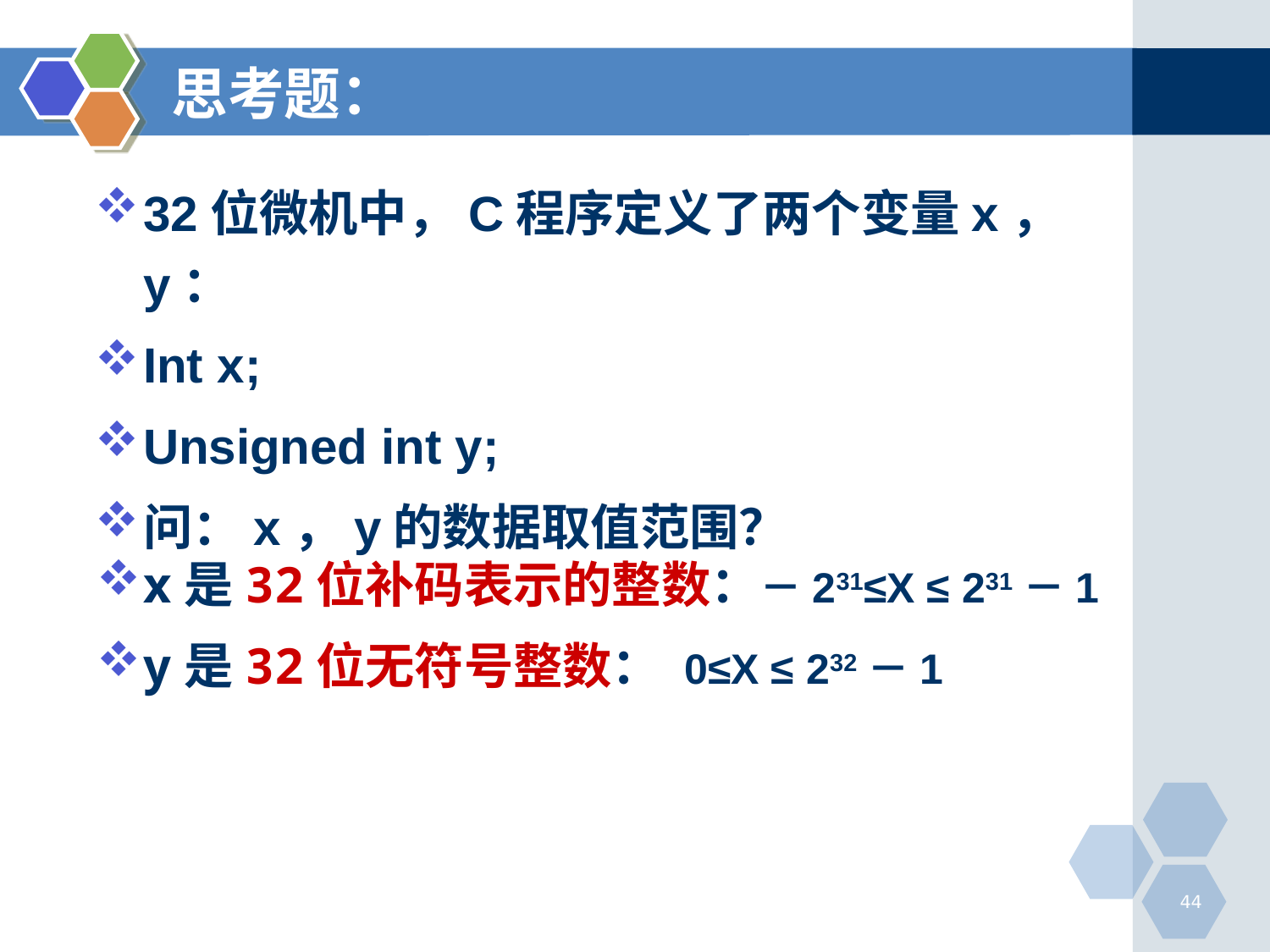

# 思考题：
32位微机中，C程序定义了两个变量x，y：
Int x;
Unsigned int y;
问：x，y的数据取值范围？
x是32位补码表示的整数：－231≤X ≤ 231－1
y是32位无符号整数： 0≤X ≤ 232－1
44